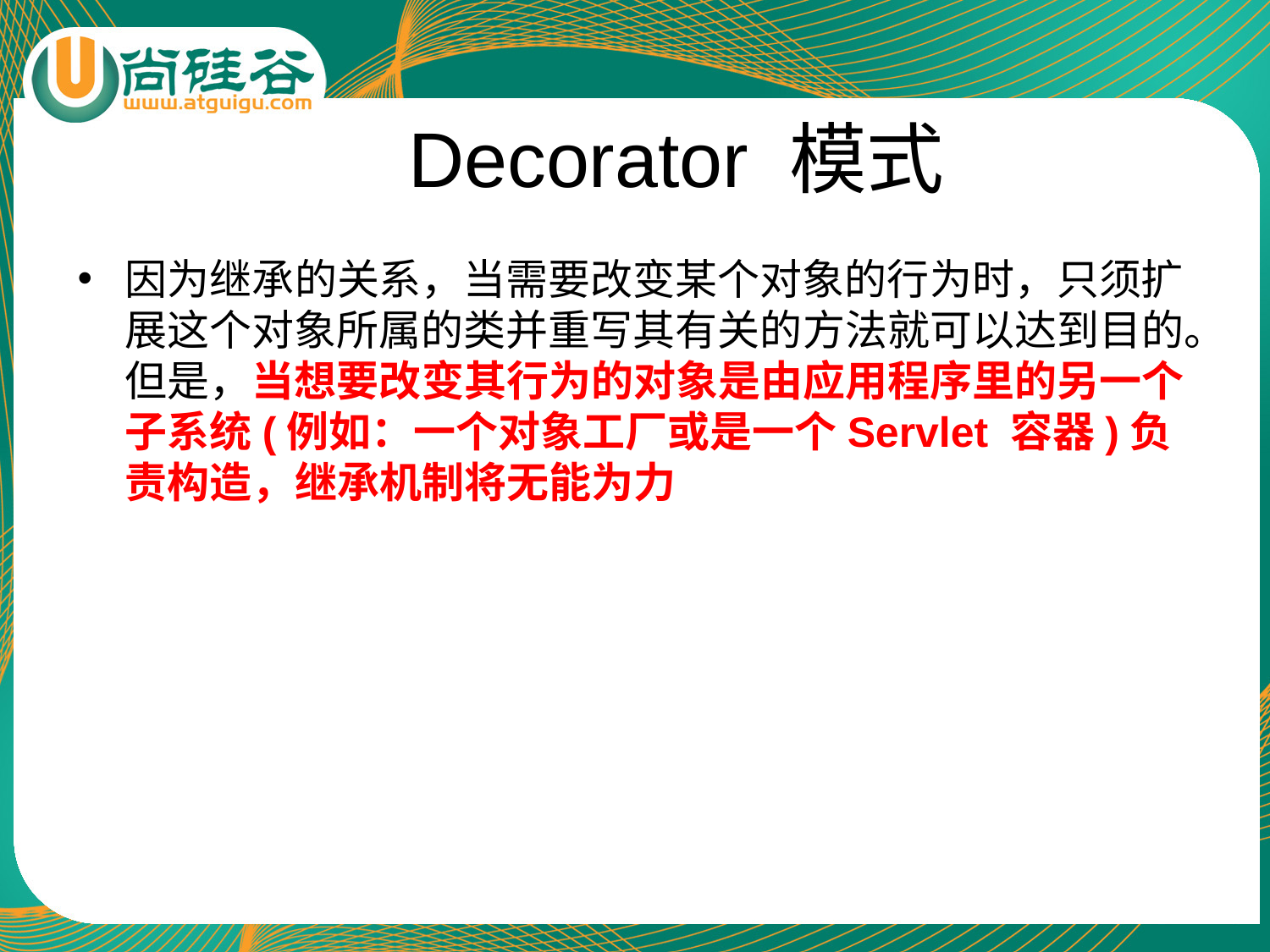

# Decorator 模式
因为继承的关系，当需要改变某个对象的行为时，只须扩展这个对象所属的类并重写其有关的方法就可以达到目的。但是，当想要改变其行为的对象是由应用程序里的另一个子系统(例如：一个对象工厂或是一个Servlet 容器)负责构造，继承机制将无能为力